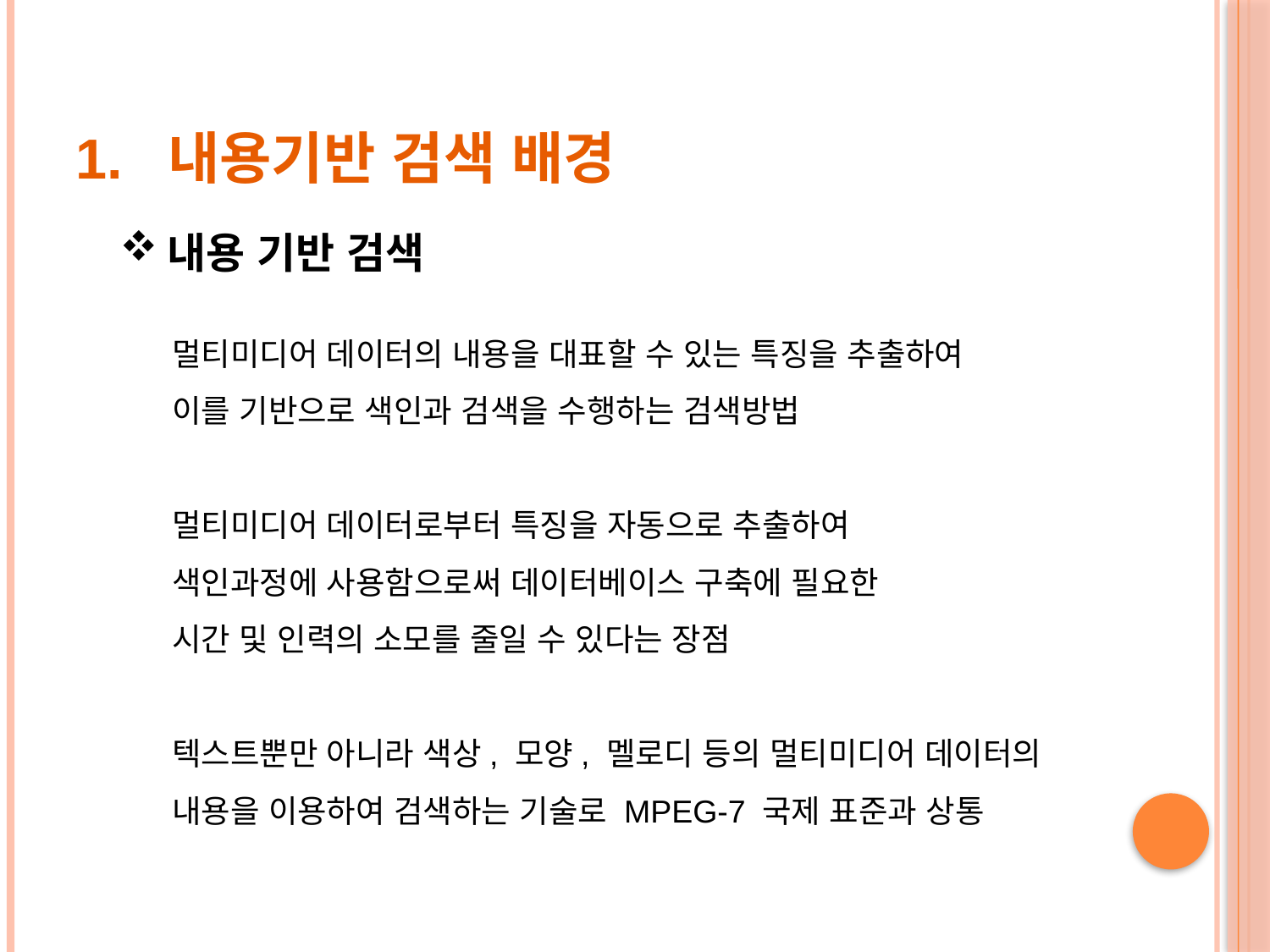

# 1.  내용기반 검색 배경
내용 기반 검색

     멀티미디어 데이터의 내용을 대표할 수 있는 특징을 추출하여
     이를 기반으로 색인과 검색을 수행하는 검색방법

     멀티미디어 데이터로부터 특징을 자동으로 추출하여
     색인과정에 사용함으로써 데이터베이스 구축에 필요한
     시간 및 인력의 소모를 줄일 수 있다는 장점

     텍스트뿐만 아니라 색상, 모양, 멜로디 등의 멀티미디어 데이터의
     내용을 이용하여 검색하는 기술로 MPEG-7 국제 표준과 상통